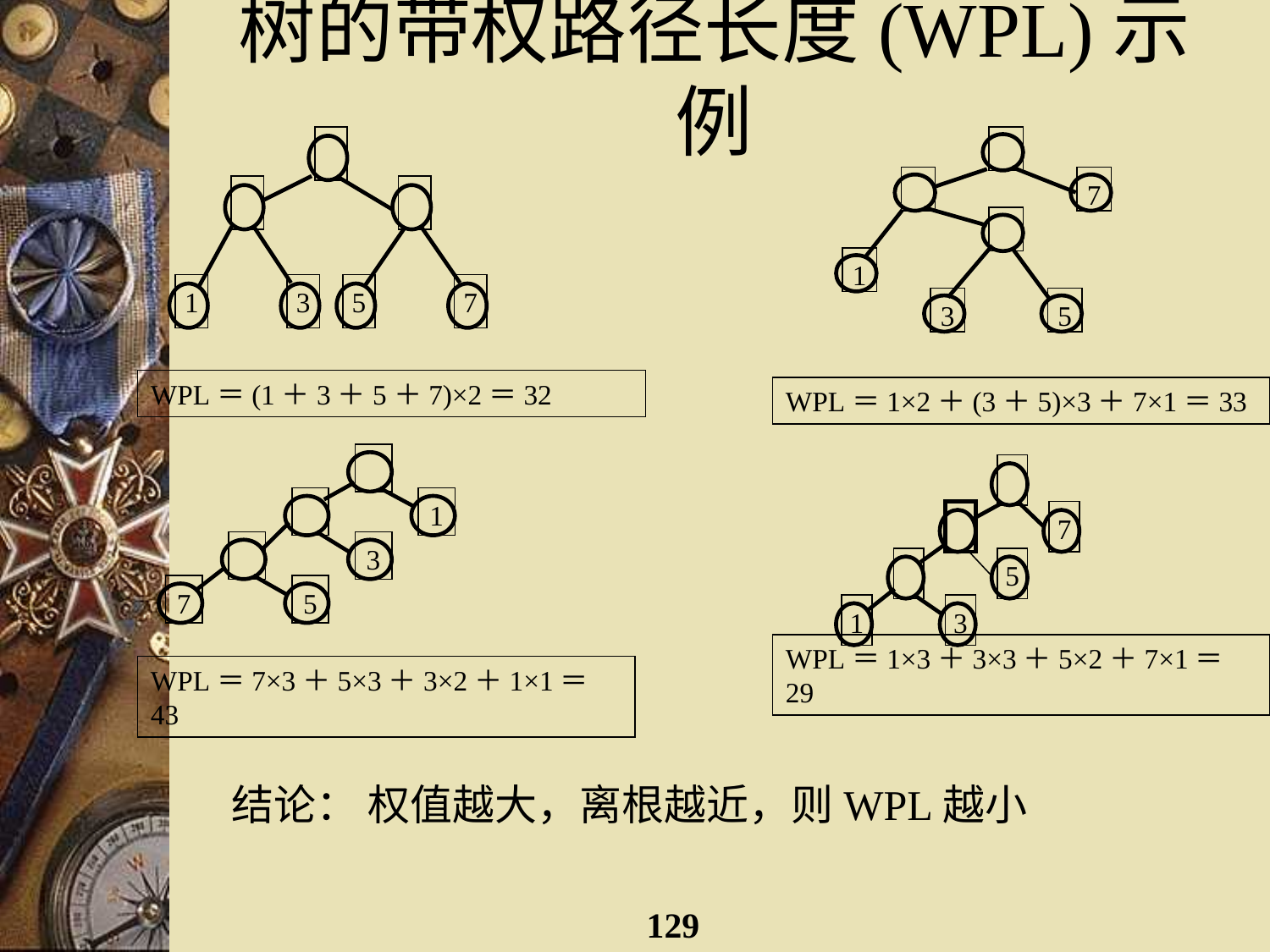

# 树的带权路径长度(WPL)示例

1

3

5

7

WPL＝(1＋3＋5＋7)×2＝32

7

1

3

5

WPL＝1×2＋(3＋5)×3＋7×1＝33

1

3

7

5

WPL＝7×3＋5×3＋3×2＋1×1＝43

7

5

1

3

WPL＝1×3＋3×3＋5×2＋7×1＝29
结论： 权值越大，离根越近，则WPL越小